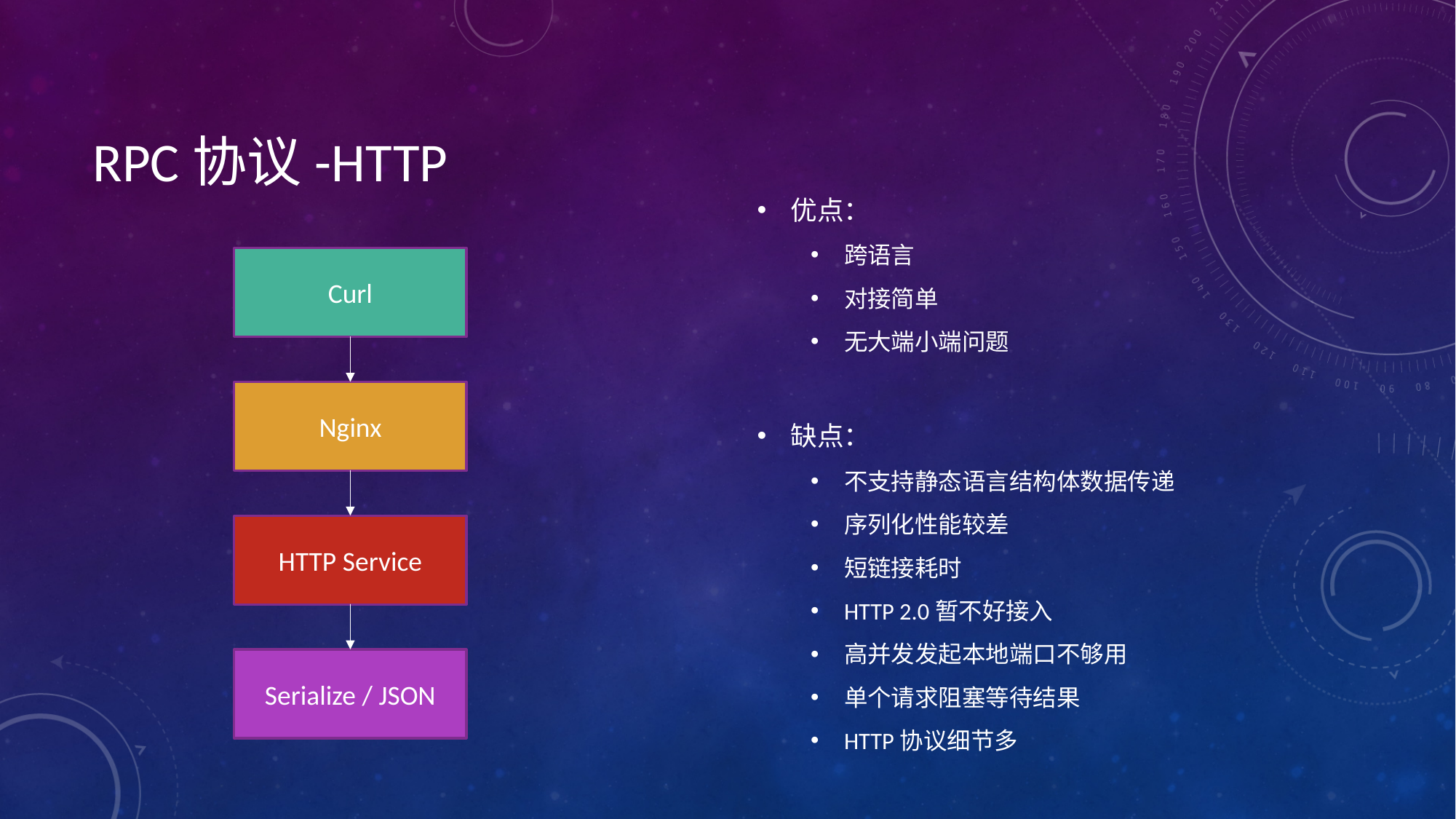

# RPC协议-HTTP
优点：
跨语言
对接简单
无大端小端问题

缺点：
不支持静态语言结构体数据传递
序列化性能较差
短链接耗时
HTTP 2.0暂不好接入
高并发发起本地端口不够用
单个请求阻塞等待结果
HTTP协议细节多

Curl
Nginx
HTTP Service
Serialize / JSON